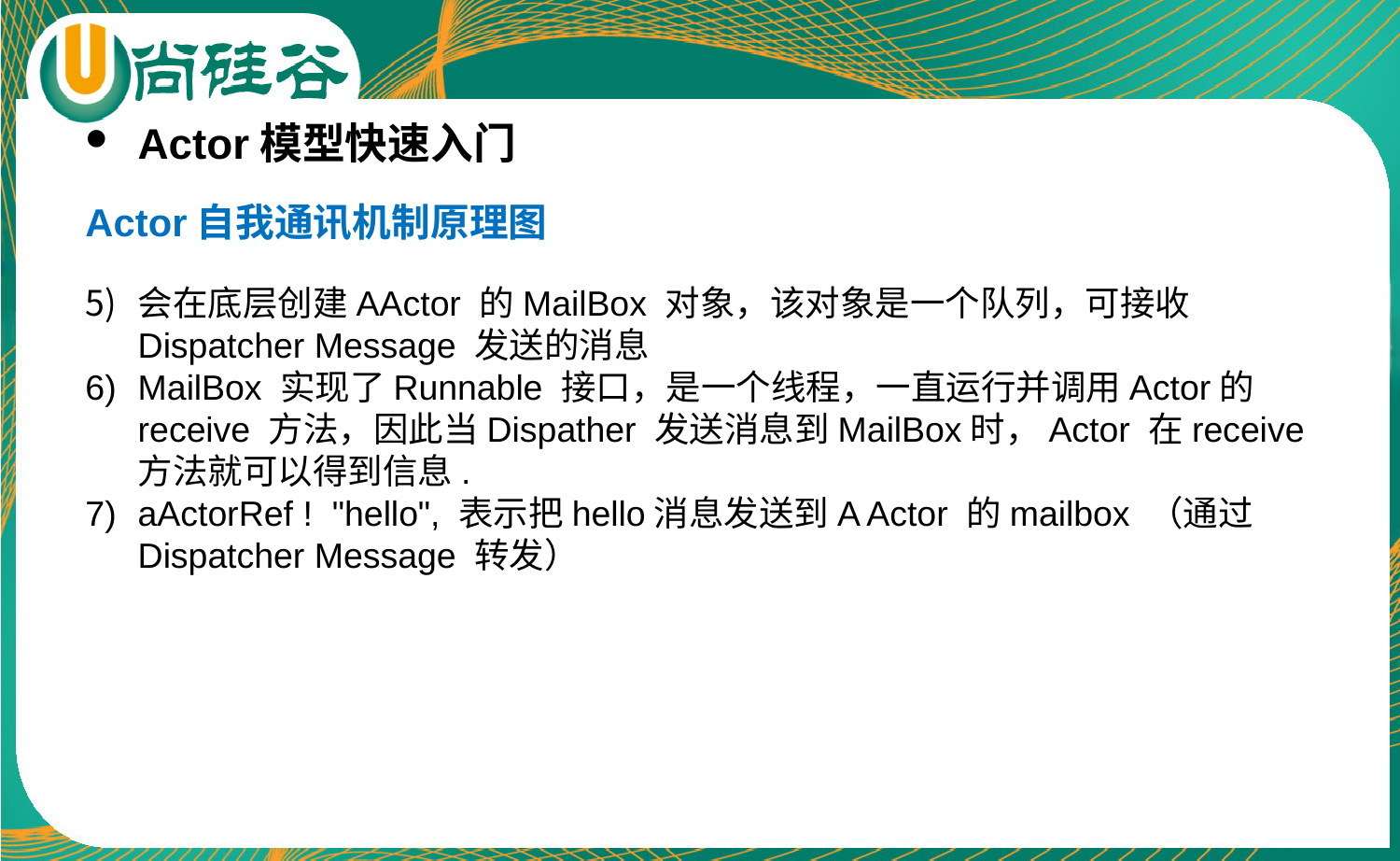

Actor模型快速入门
Actor自我通讯机制原理图

会在底层创建AActor 的MailBox 对象，该对象是一个队列，可接收Dispatcher Message 发送的消息
MailBox 实现了Runnable 接口，是一个线程，一直运行并调用Actor的receive 方法，因此当Dispather 发送消息到MailBox时，Actor 在receive 方法就可以得到信息.
aActorRef !  "hello", 表示把hello消息发送到A Actor 的mailbox （通过Dispatcher Message 转发）